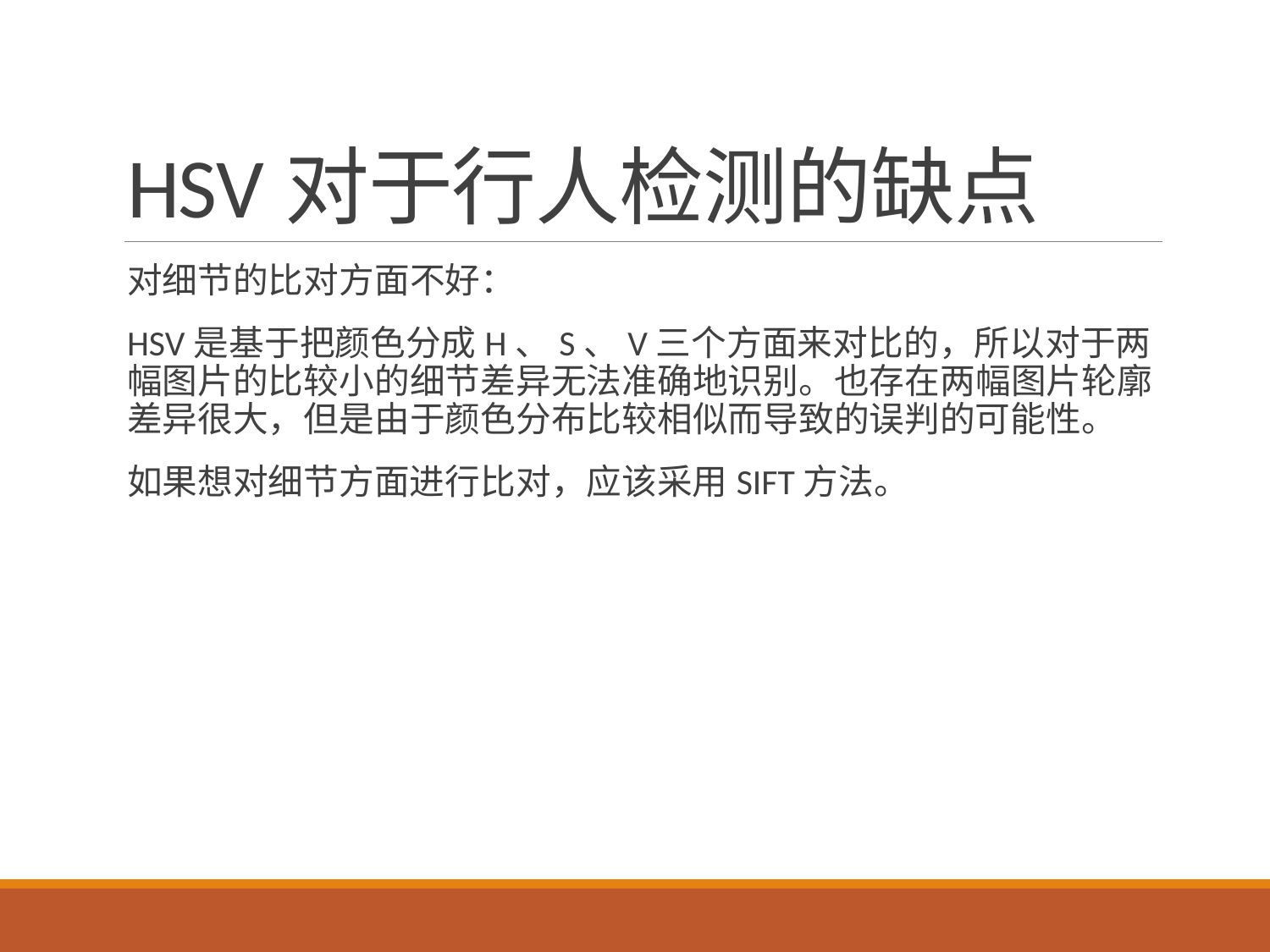

# HSV对于行人检测的缺点
对细节的比对方面不好：
HSV是基于把颜色分成H、S、V三个方面来对比的，所以对于两幅图片的比较小的细节差异无法准确地识别。也存在两幅图片轮廓差异很大，但是由于颜色分布比较相似而导致的误判的可能性。
如果想对细节方面进行比对，应该采用SIFT方法。